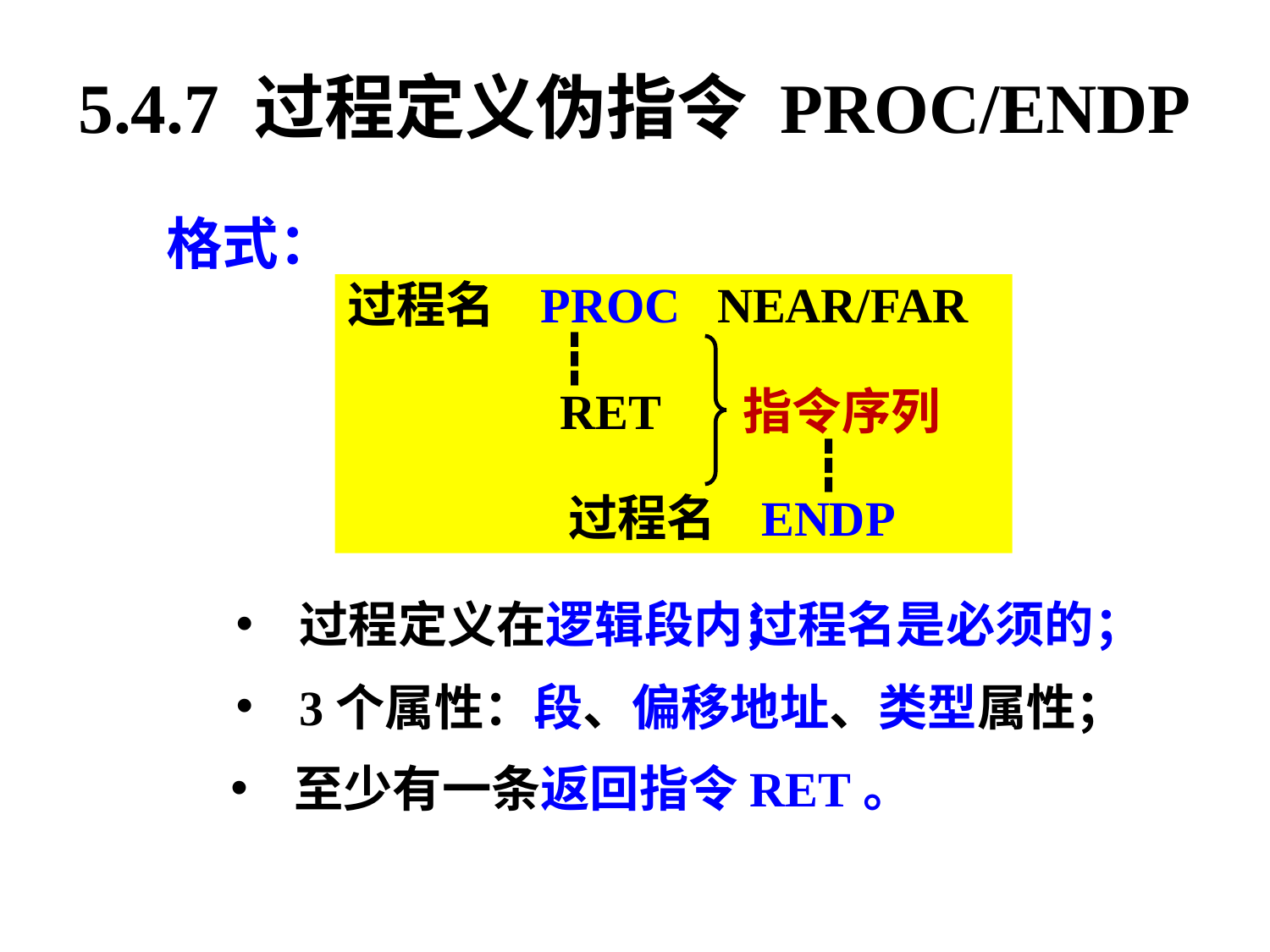

5.4.7 过程定义伪指令 PROC/ENDP
格式：
过程名   PROC   NEAR/FAR    	       ┇                                	       RET                       	                            	       ┇                              过程名   ENDP

指令序列
过程定义在逻辑段内；
过程名是必须的；
3个属性：段、偏移地址、类型属性；
至少有一条返回指令RET。
50